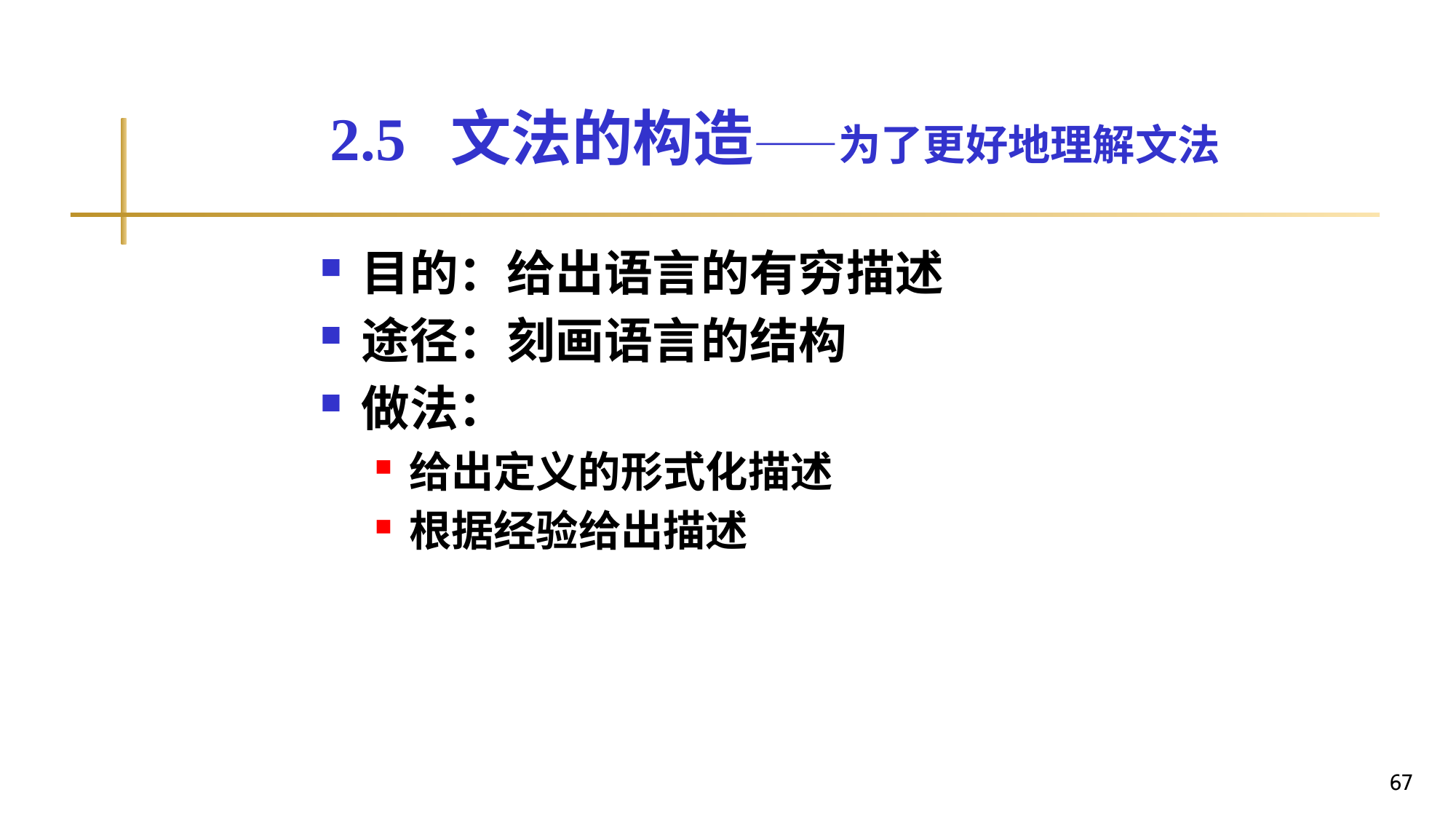

# 2.5  文法的构造——为了更好地理解文法
目的：给出语言的有穷描述
途径：刻画语言的结构
做法：
给出定义的形式化描述
根据经验给出描述
67